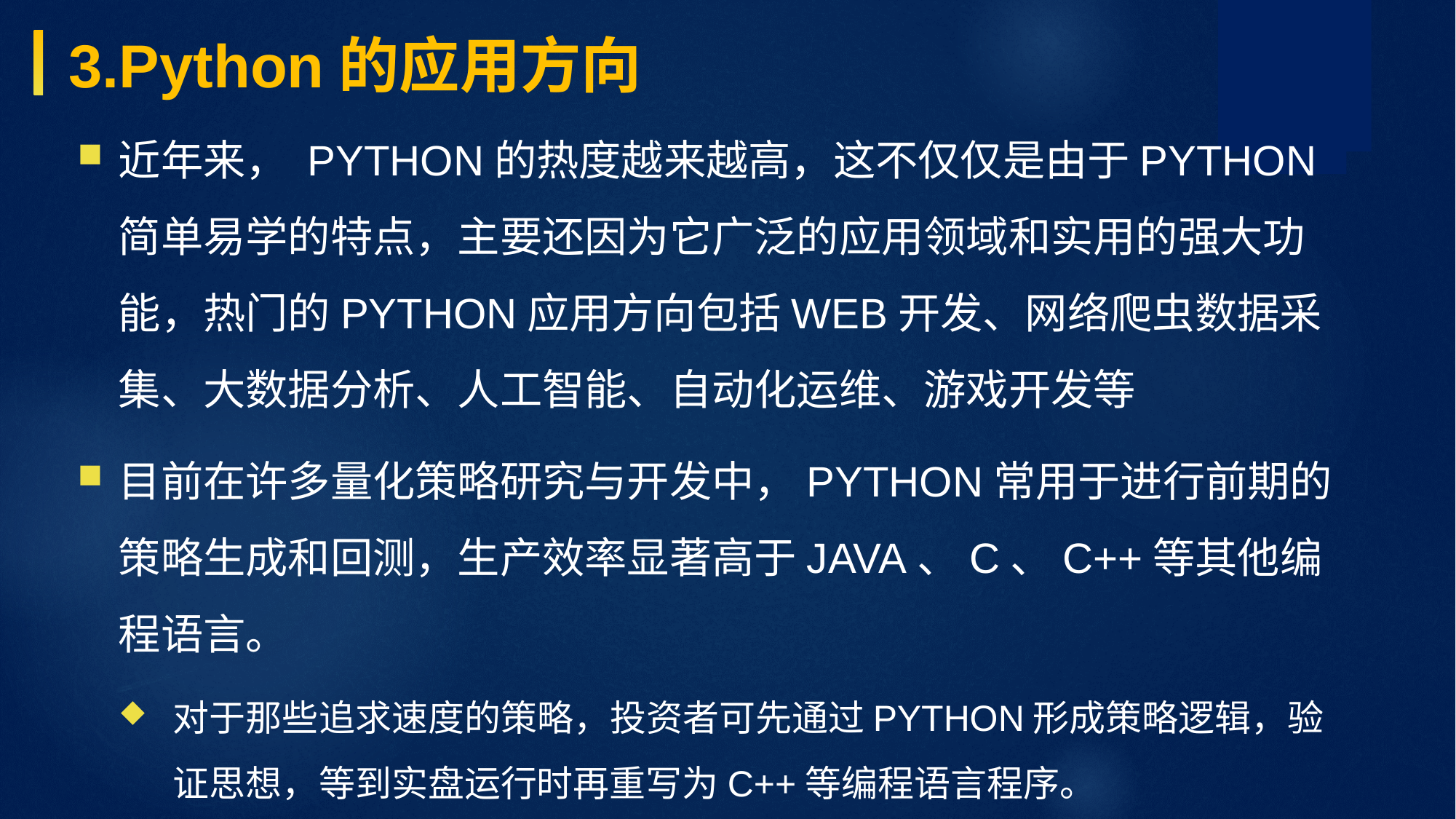

3.Python的应用方向
近年来， Python的热度越来越高，这不仅仅是由于Python简单易学的特点，主要还因为它广泛的应用领域和实用的强大功能，热门的Python应用方向包括Web开发、网络爬虫数据采集、大数据分析、人工智能、自动化运维、游戏开发等
目前在许多量化策略研究与开发中，Python常用于进行前期的策略生成和回测，生产效率显著高于Java、C、C++等其他编程语言。
对于那些追求速度的策略，投资者可先通过Python形成策略逻辑，验证思想，等到实盘运行时再重写为C++等编程语言程序。